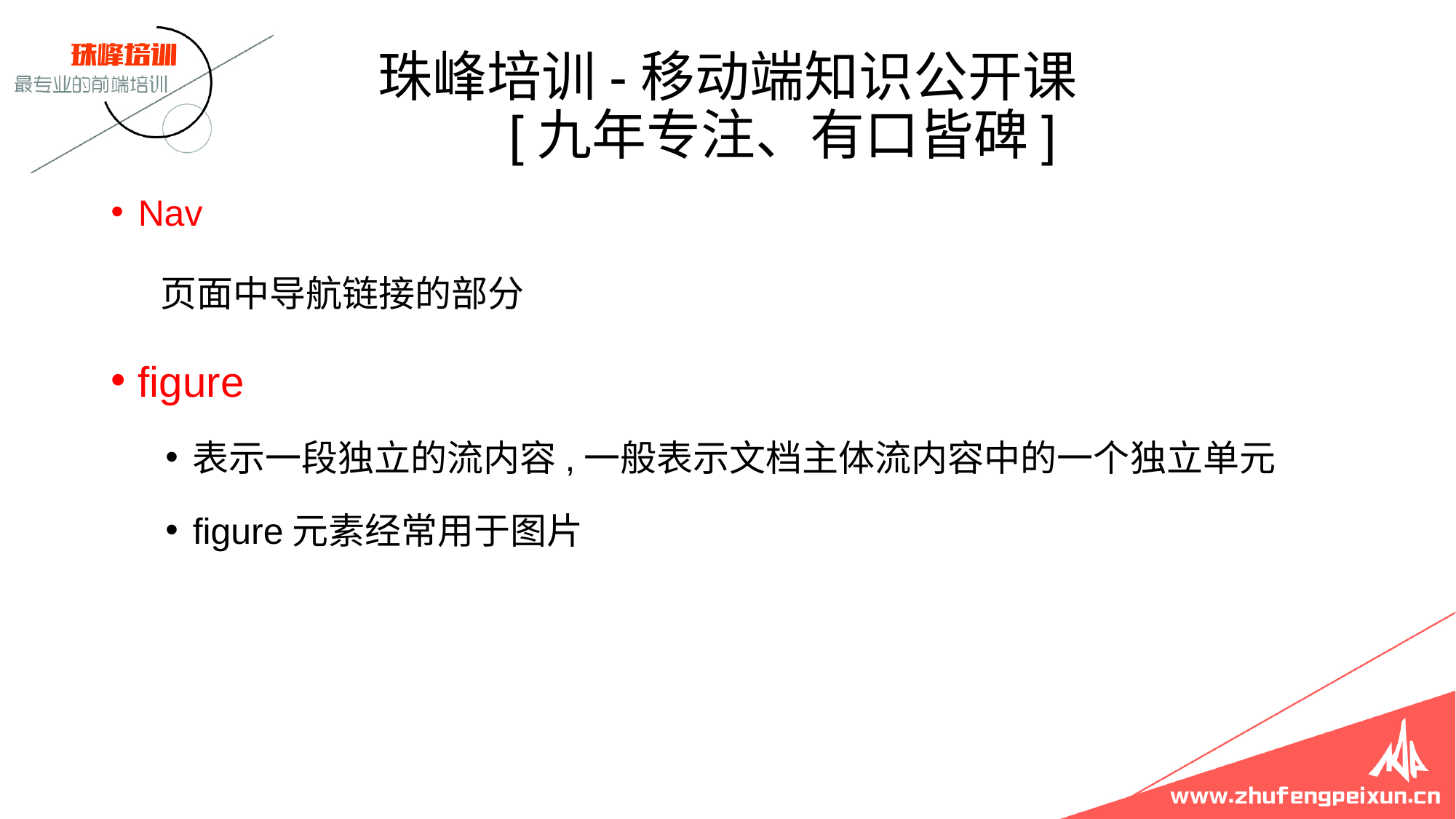

# 珠峰培训-移动端知识公开课 [九年专注、有口皆碑]
Nav
     页面中导航链接的部分
figure
表示一段独立的流内容,一般表示文档主体流内容中的一个独立单元
figure元素经常用于图片